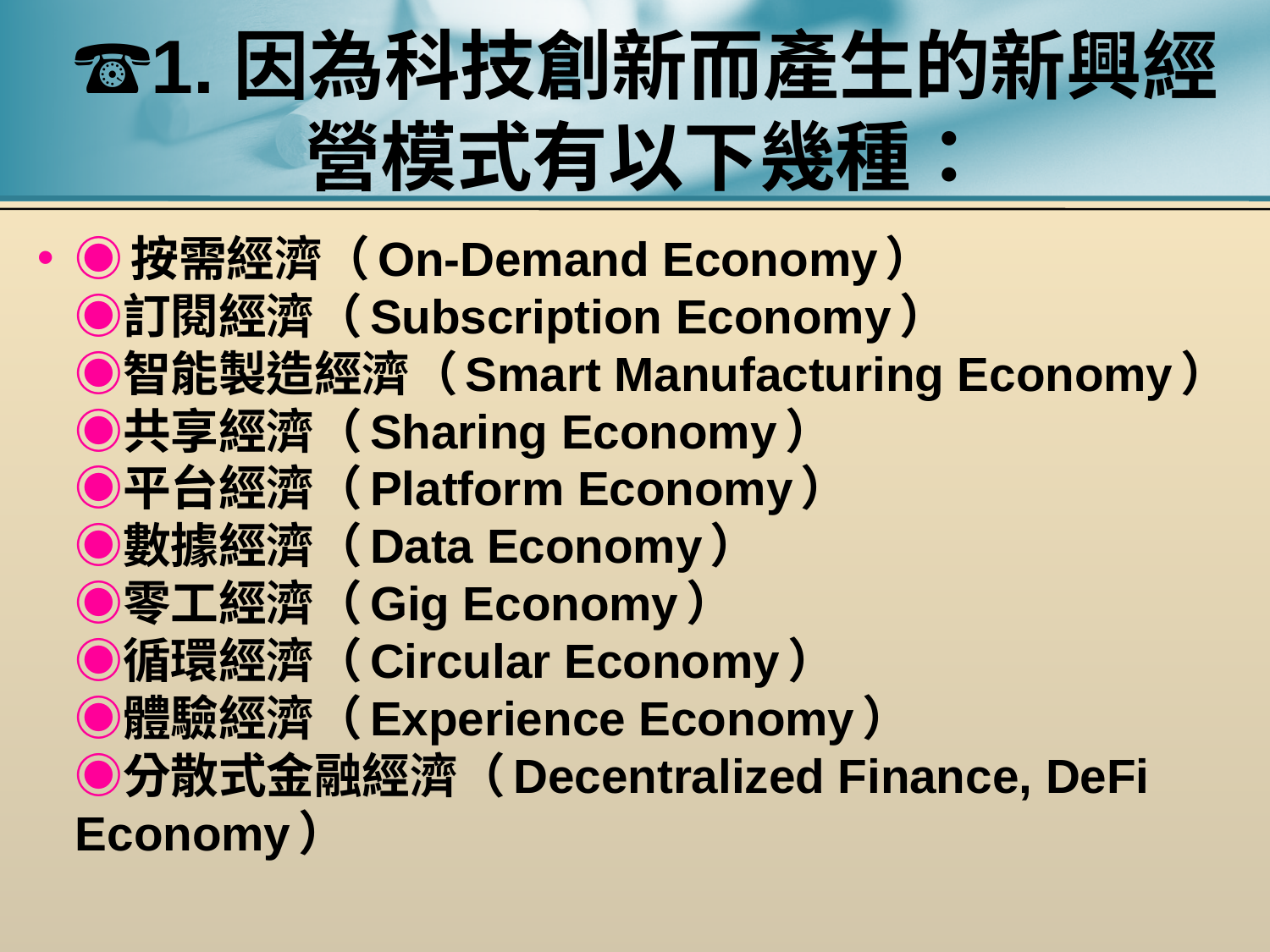

# ☎1.因為科技創新而產生的新興經營模式有以下幾種：
◉按需經濟（On-Demand Economy）
◉訂閱經濟（Subscription Economy）
◉智能製造經濟（Smart Manufacturing Economy）
◉共享經濟（Sharing Economy）
◉平台經濟（Platform Economy）
◉數據經濟（Data Economy）
◉零工經濟（Gig Economy）
◉循環經濟（Circular Economy）
◉體驗經濟（Experience Economy）
◉分散式金融經濟（Decentralized Finance, DeFi Economy）